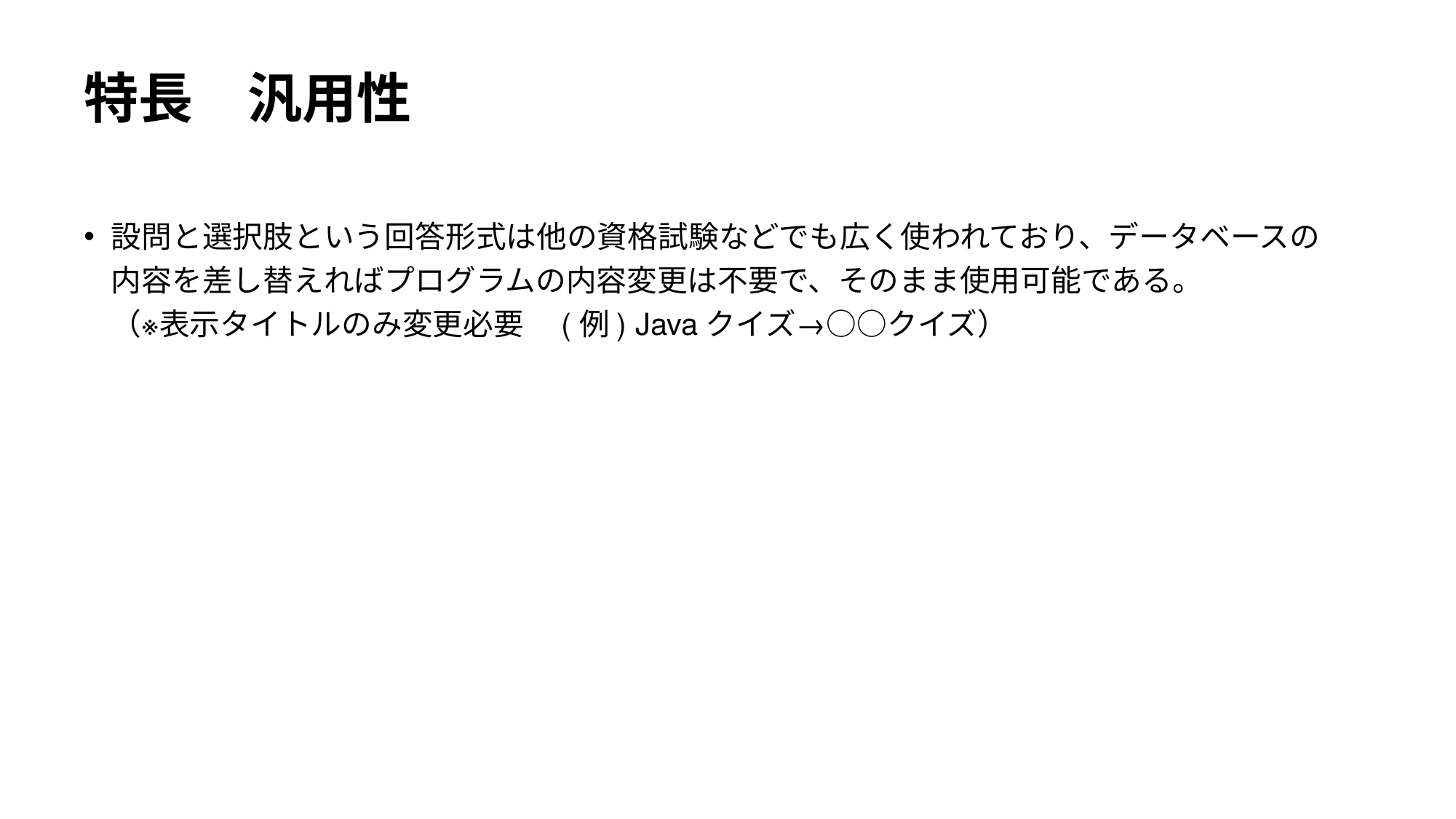

# 特長　汎用性
設問と選択肢という回答形式は他の資格試験などでも広く使われており、データベースの内容を差し替えればプログラムの内容変更は不要で、そのまま使用可能である。　　　（※表示タイトルのみ変更必要　(例) Javaクイズ→○○クイズ）